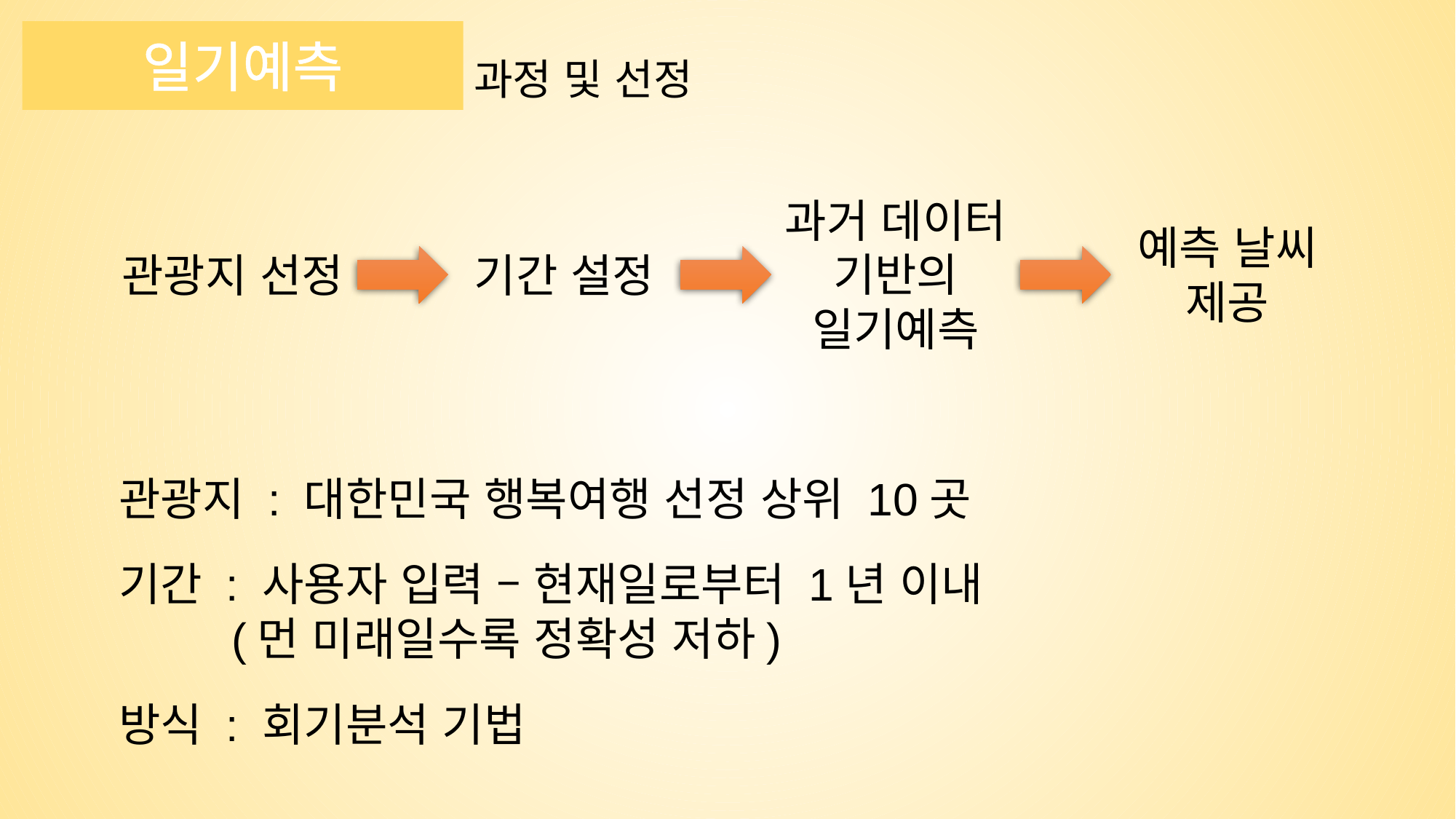

일기예측
과정 및 선정
과거 데이터 기반의
일기예측
예측 날씨
제공
관광지 선정
기간 설정

관광지 : 대한민국 행복여행 선정 상위 10곳
기간 : 사용자 입력 – 현재일로부터 1년 이내
        (먼 미래일수록 정확성 저하)
방식 : 회기분석 기법